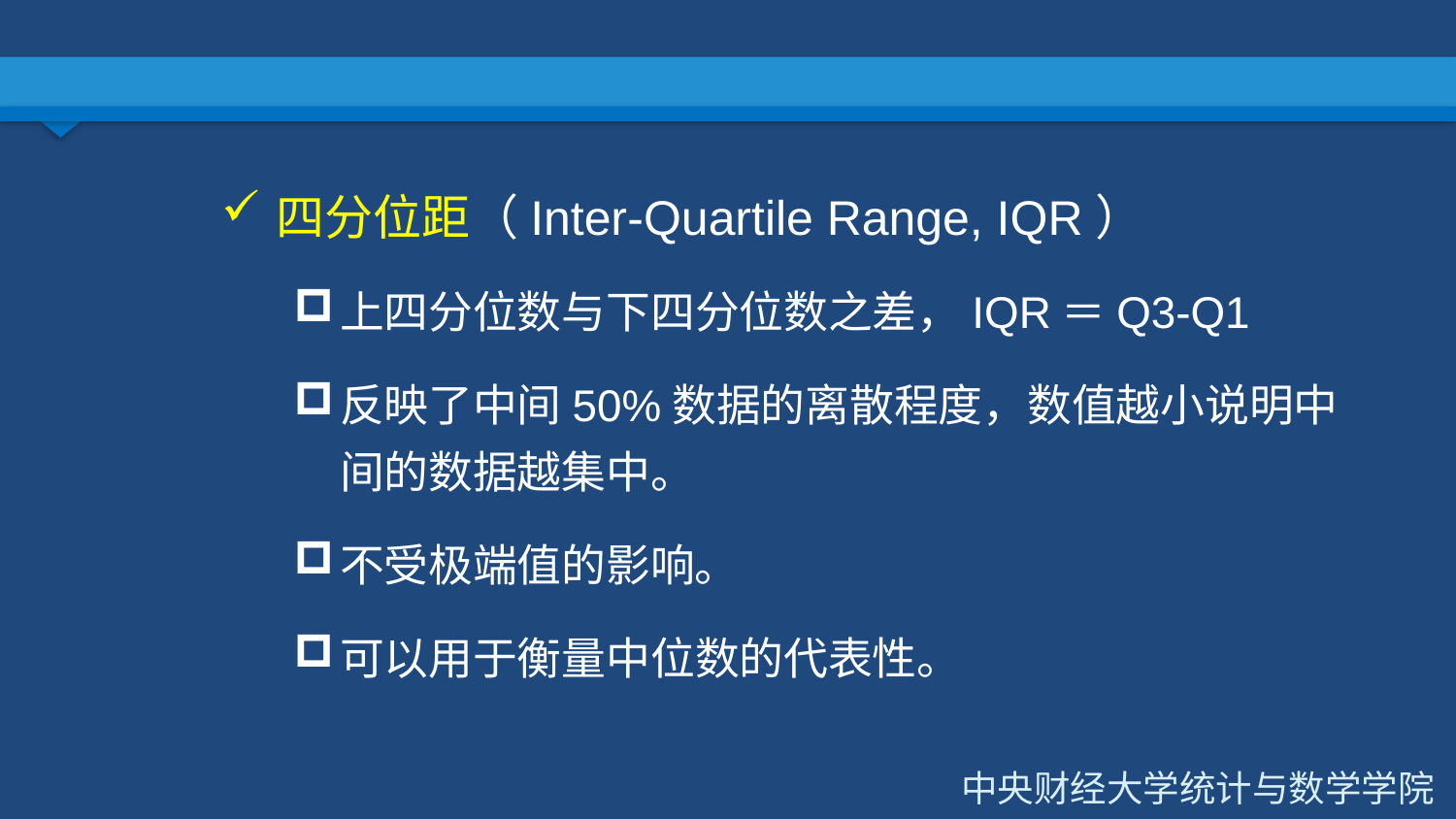

#
四分位距（Inter-Quartile Range, IQR）
上四分位数与下四分位数之差，IQR＝Q3-Q1
反映了中间50%数据的离散程度，数值越小说明中间的数据越集中。
不受极端值的影响。
可以用于衡量中位数的代表性。